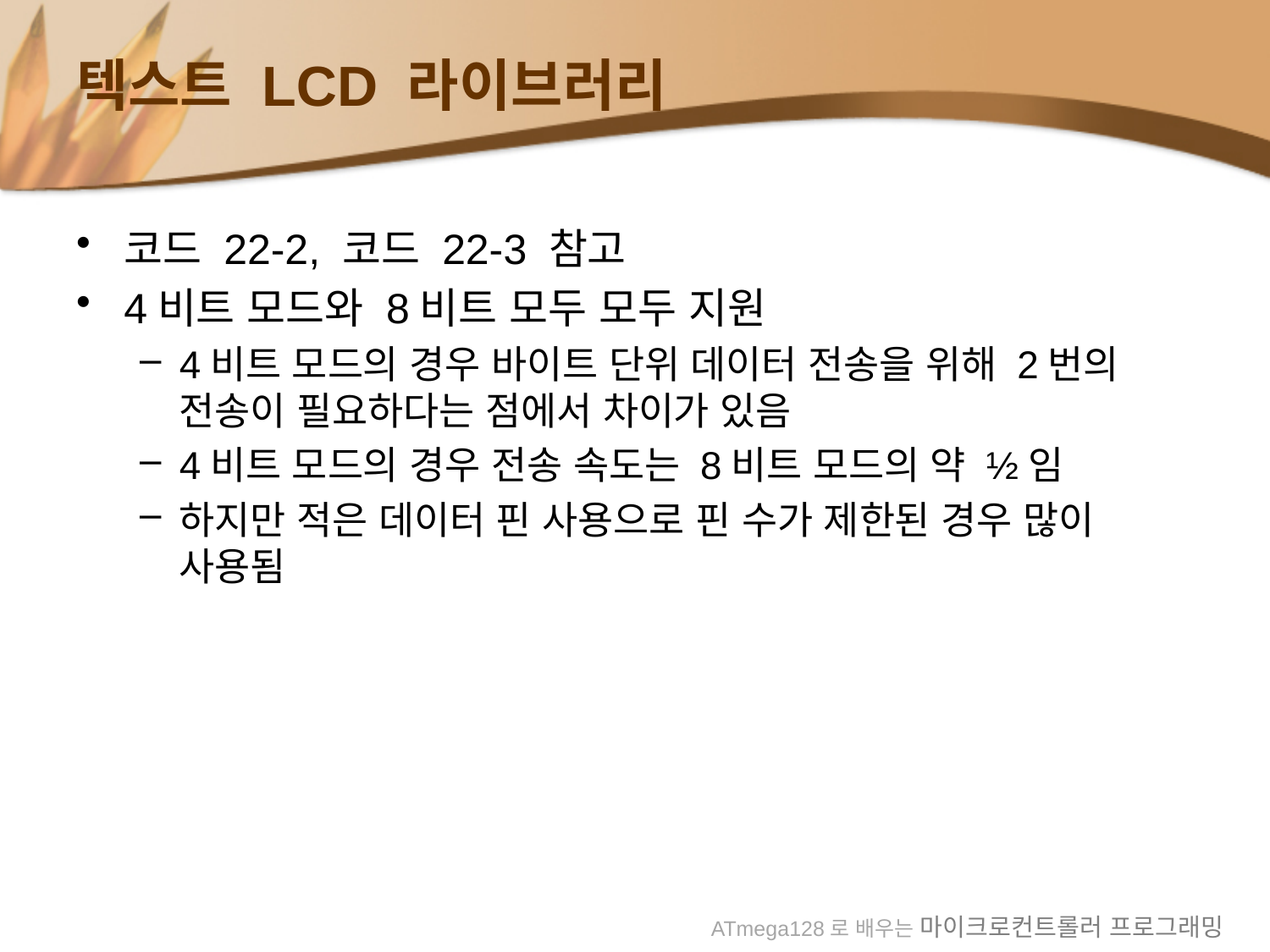

# 텍스트 LCD 라이브러리
코드 22-2, 코드 22-3 참고
4비트 모드와 8비트 모두 모두 지원
4비트 모드의 경우 바이트 단위 데이터 전송을 위해 2번의 전송이 필요하다는 점에서 차이가 있음
4비트 모드의 경우 전송 속도는 8비트 모드의 약 ½임
하지만 적은 데이터 핀 사용으로 핀 수가 제한된 경우 많이 사용됨